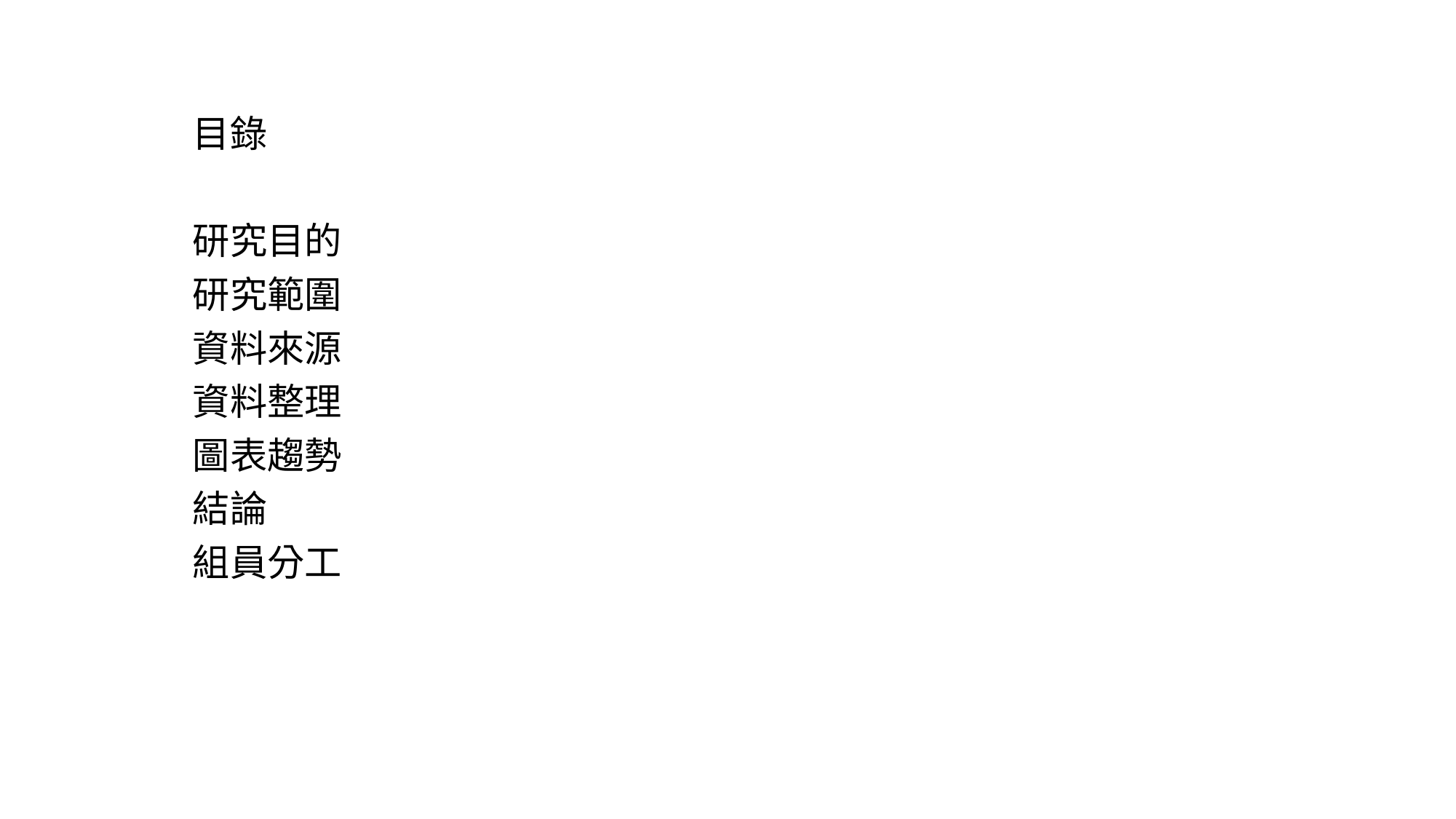

目錄

研究目的
研究範圍
資料來源
資料整理
圖表趨勢
結論
組員分工